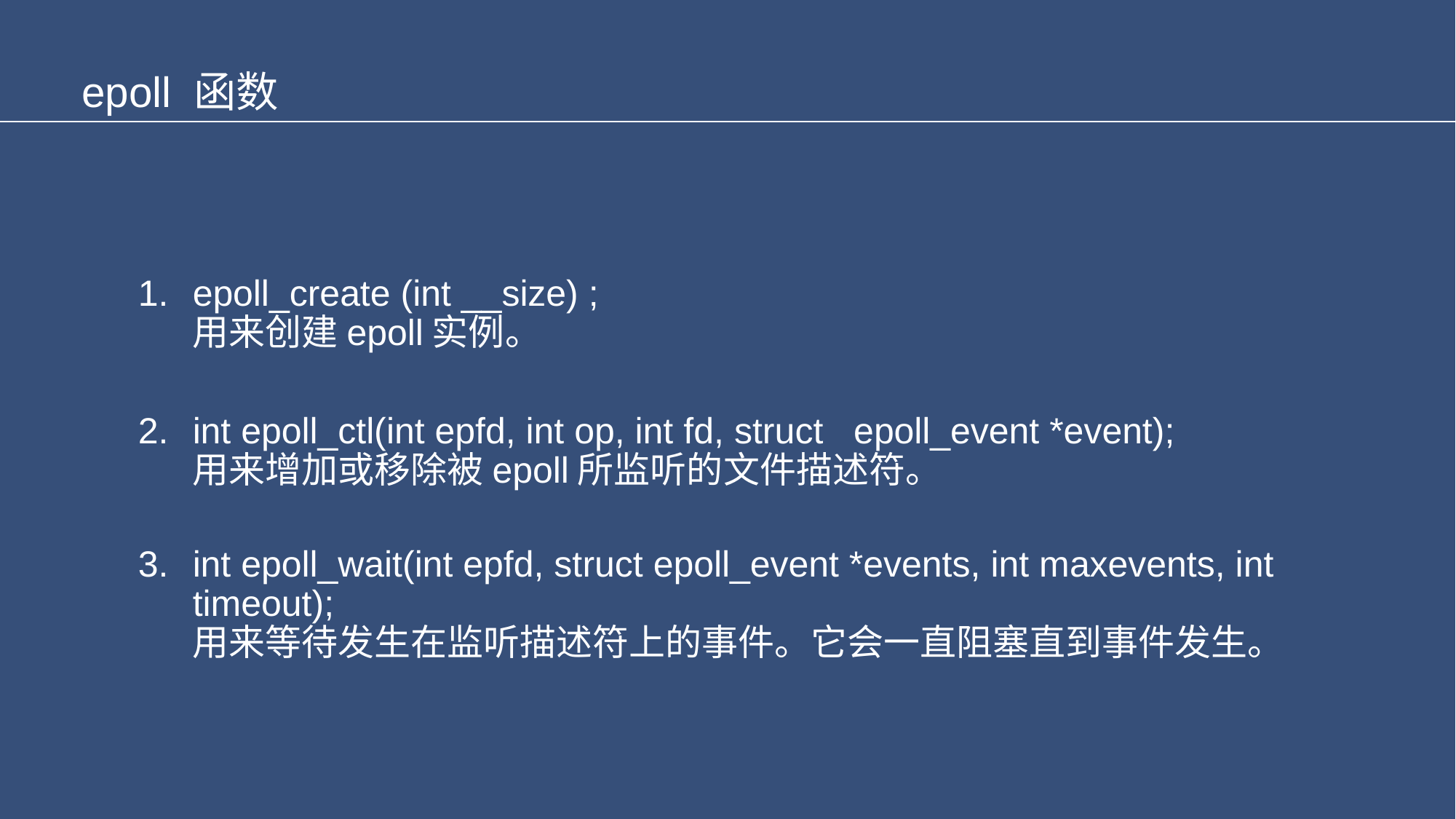

epoll 函数
epoll_create (int __size) ;
用来创建epoll实例。
int epoll_ctl(int epfd, int op, int fd, struct   epoll_event *event);
用来增加或移除被epoll所监听的文件描述符。
int epoll_wait(int epfd, struct epoll_event *events, int maxevents, int timeout);
用来等待发生在监听描述符上的事件。它会一直阻塞直到事件发生。